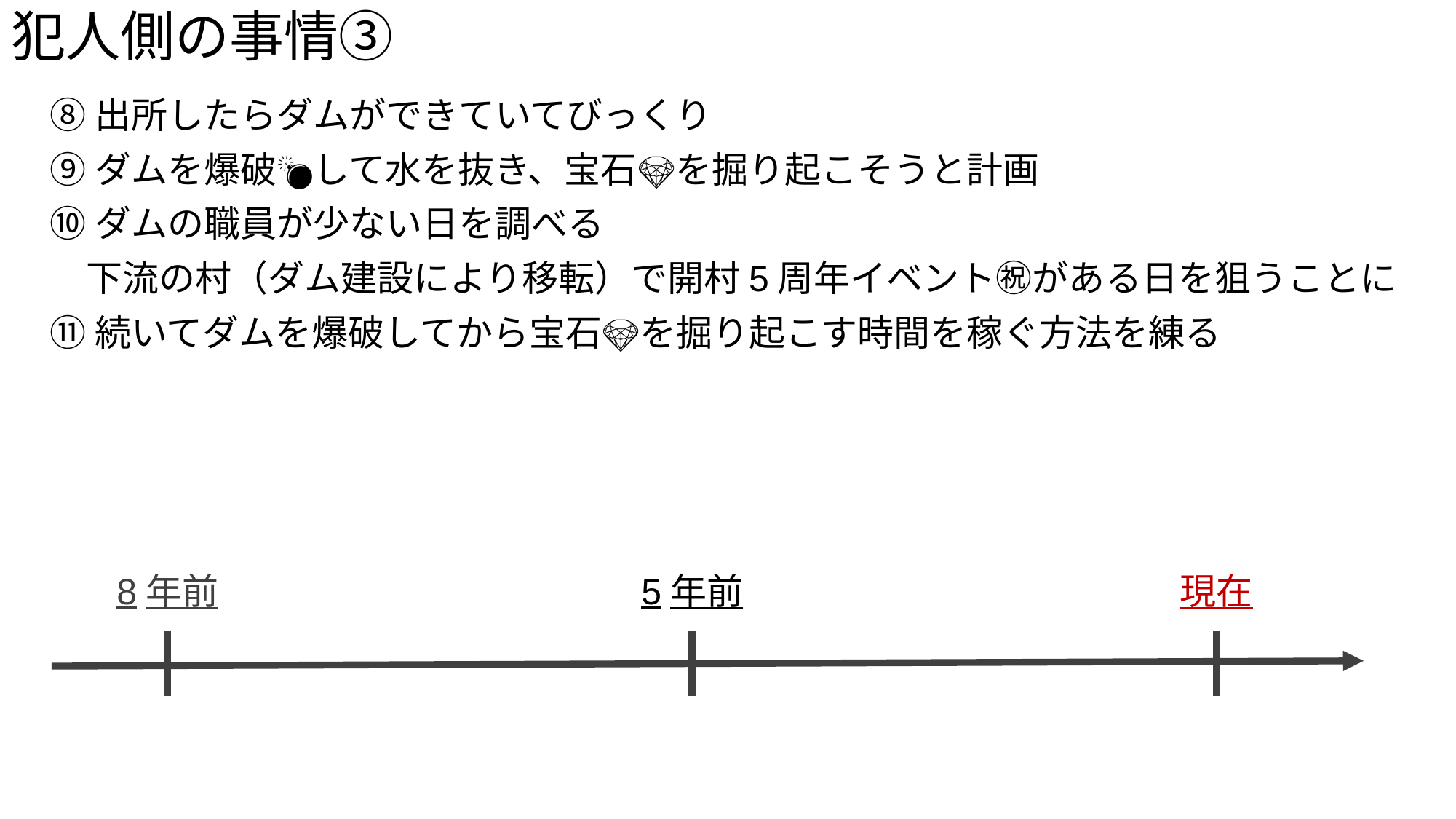

# 犯人側の事情③
⑧出所したらダムができていてびっくり
⑨ダムを爆破💣して水を抜き、宝石💎を掘り起こそうと計画
⑩ダムの職員が少ない日を調べる
　下流の村（ダム建設により移転）で開村5周年イベント㊗がある日を狙うことに
⑪続いてダムを爆破してから宝石💎を掘り起こす時間を稼ぐ方法を練る
8年前
5年前
現在